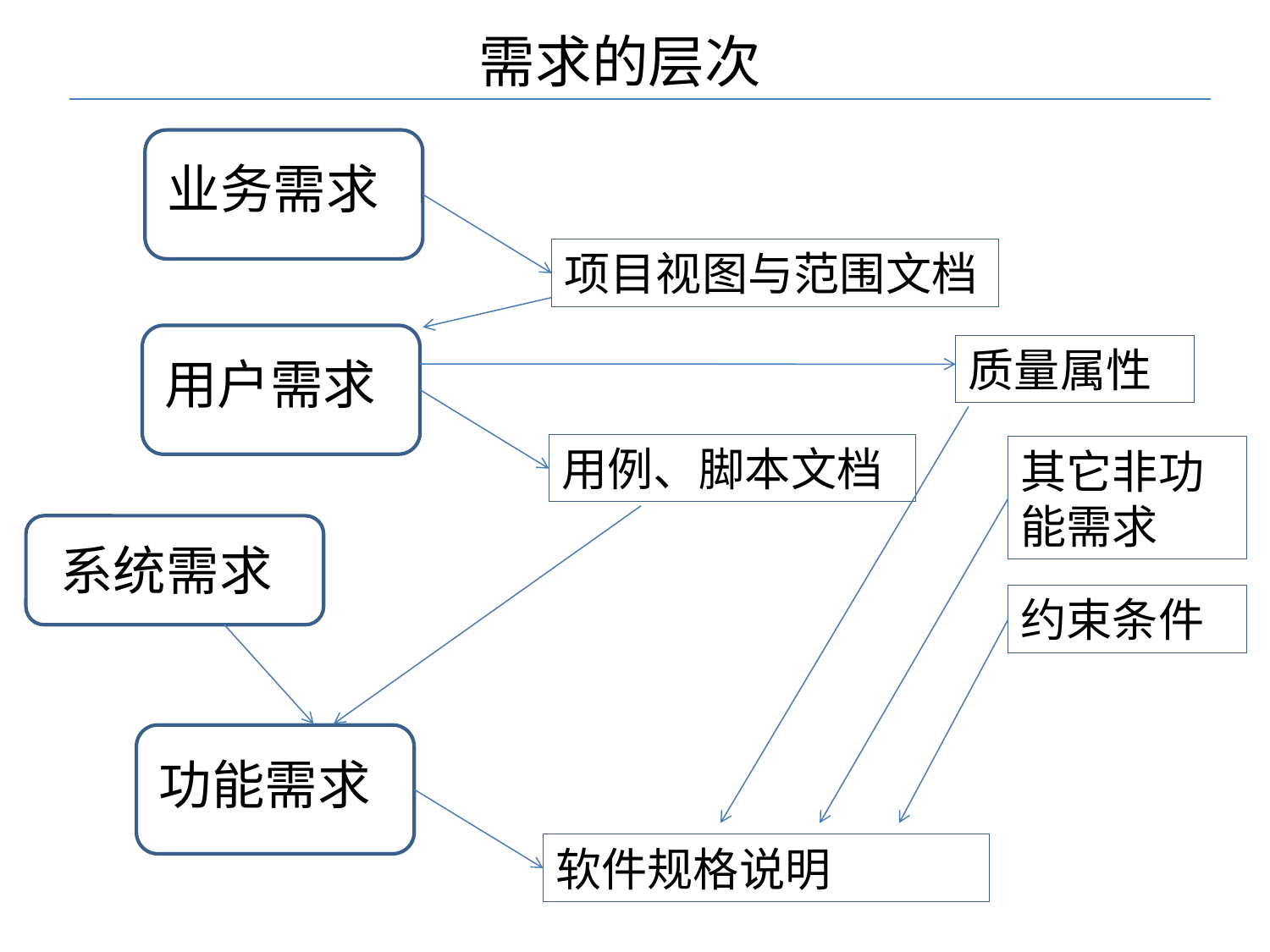

需求的层次

业务需求
项目视图与范围文档

用户需求
用例、脚本文档
质量属性
其它非功能需求
约束条件

系统需求

功能需求
软件规格说明